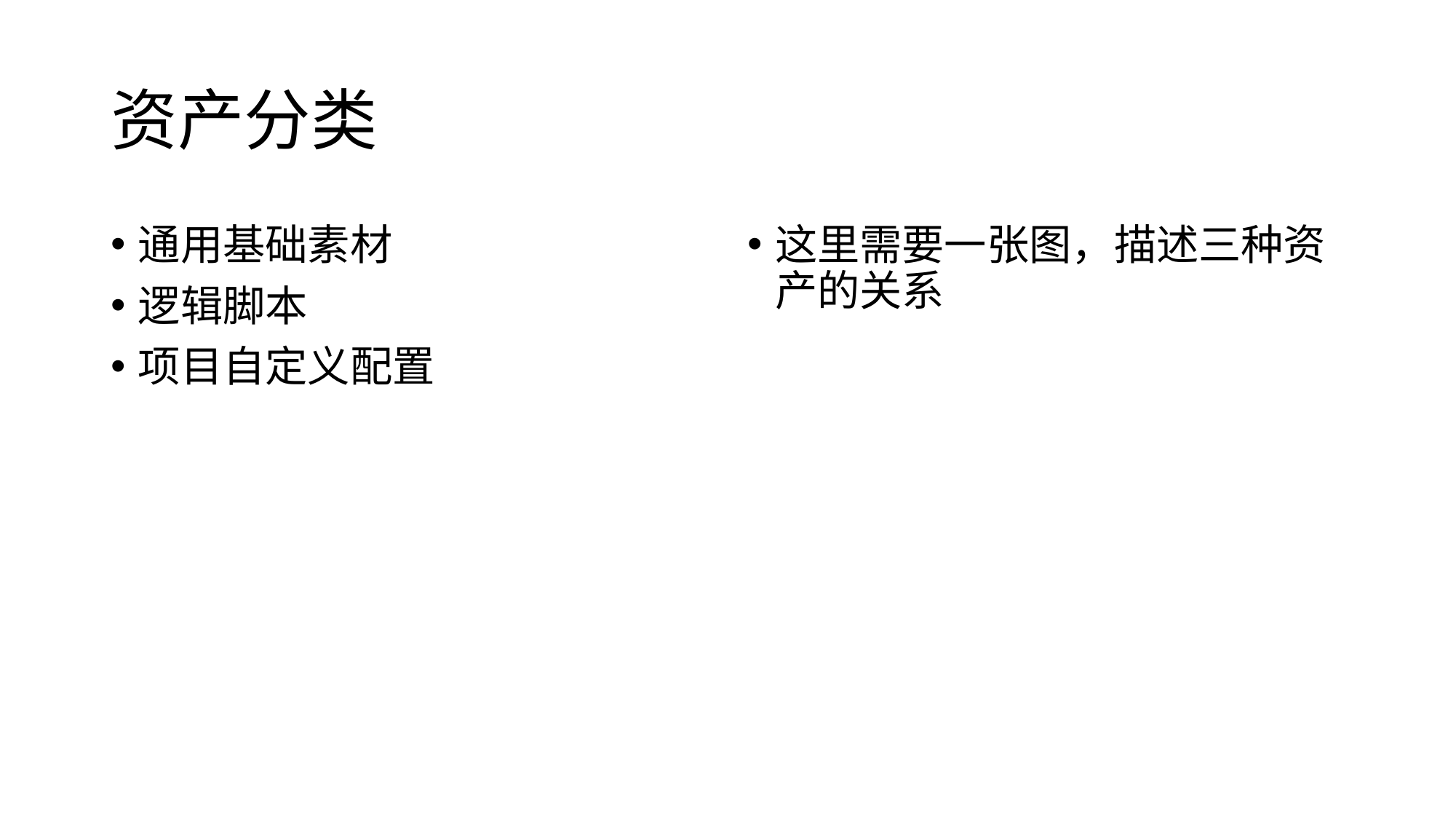

# 资产分类
通用基础素材
逻辑脚本
项目自定义配置
这里需要一张图，描述三种资产的关系